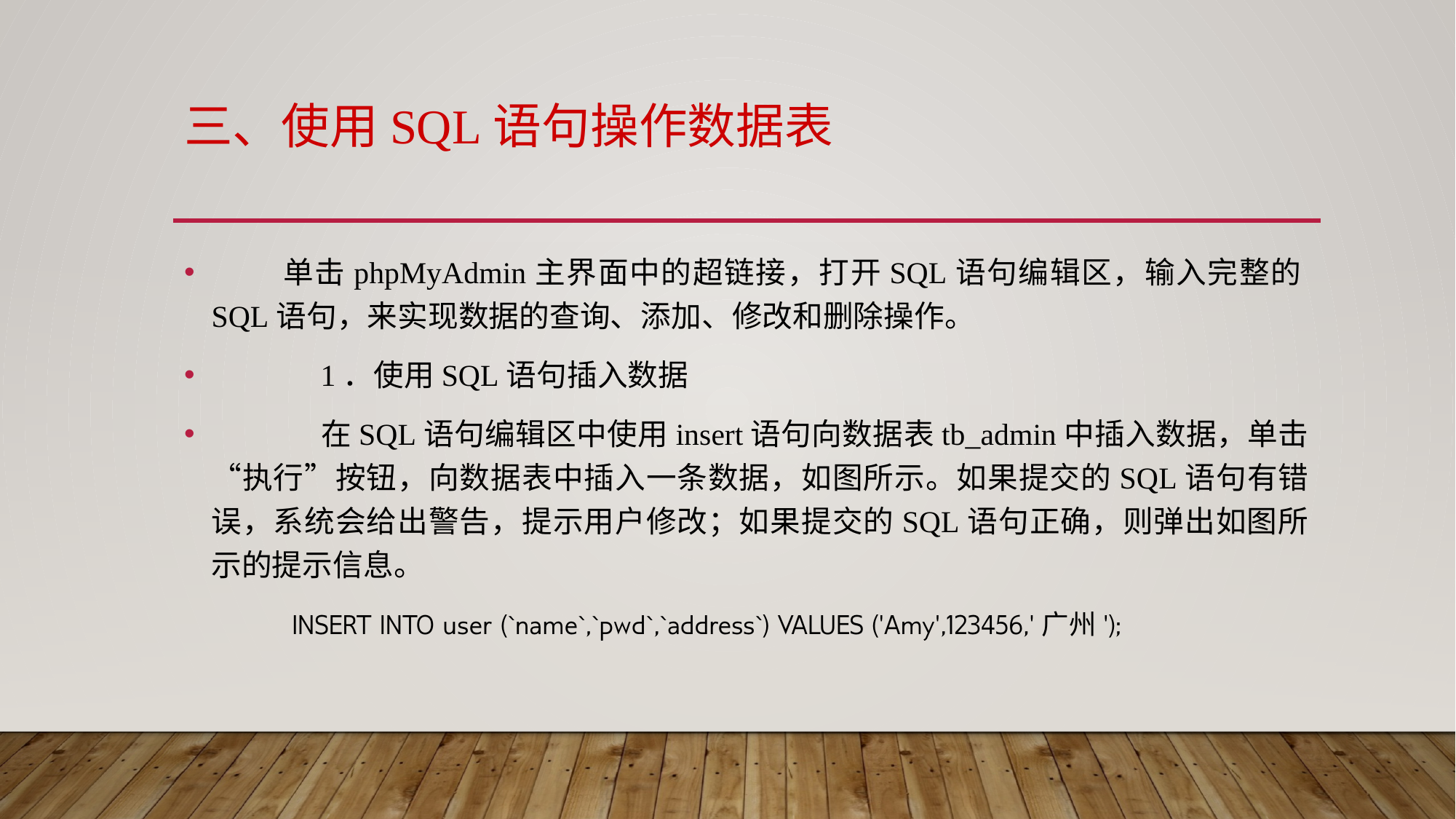

# 三、使用SQL语句操作数据表
        单击phpMyAdmin主界面中的超链接，打开SQL语句编辑区，输入完整的SQL语句，来实现数据的查询、添加、修改和删除操作。
	1．使用SQL语句插入数据
	在SQL语句编辑区中使用insert语句向数据表tb_admin中插入数据，单击“执行”按钮，向数据表中插入一条数据，如图所示。如果提交的SQL语句有错误，系统会给出警告，提示用户修改；如果提交的SQL语句正确，则弹出如图所示的提示信息。

INSERT INTO user (`name`,`pwd`,`address`) VALUES ('Amy',123456,'广州');